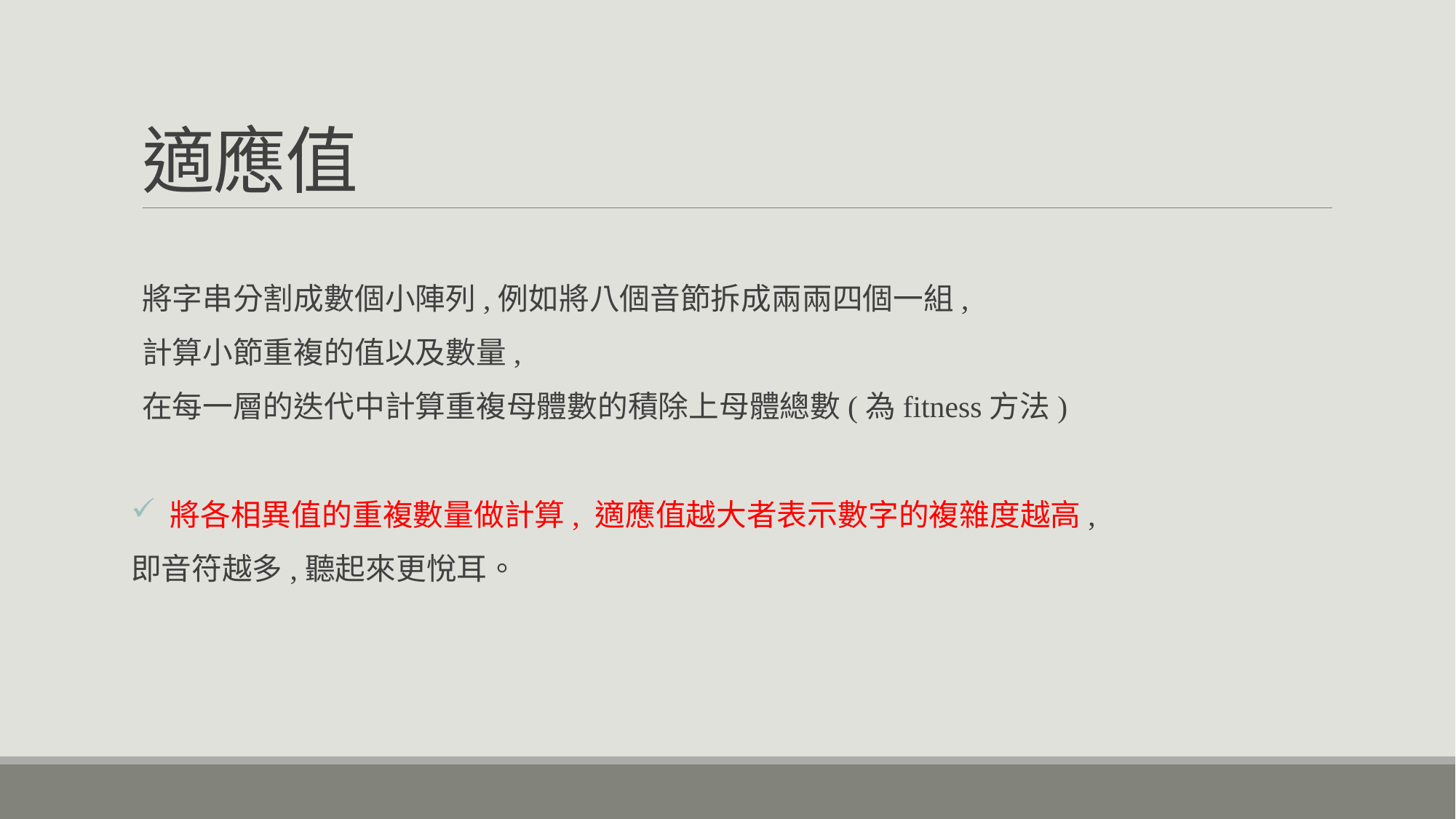

# 適應值

將字串分割成數個小陣列,例如將八個音節拆成兩兩四個一組,
計算小節重複的值以及數量,
在每一層的迭代中計算重複母體數的積除上母體總數(為fitness方法)

 將各相異值的重複數量做計算, 適應值越大者表示數字的複雜度越高,
即音符越多,聽起來更悅耳。